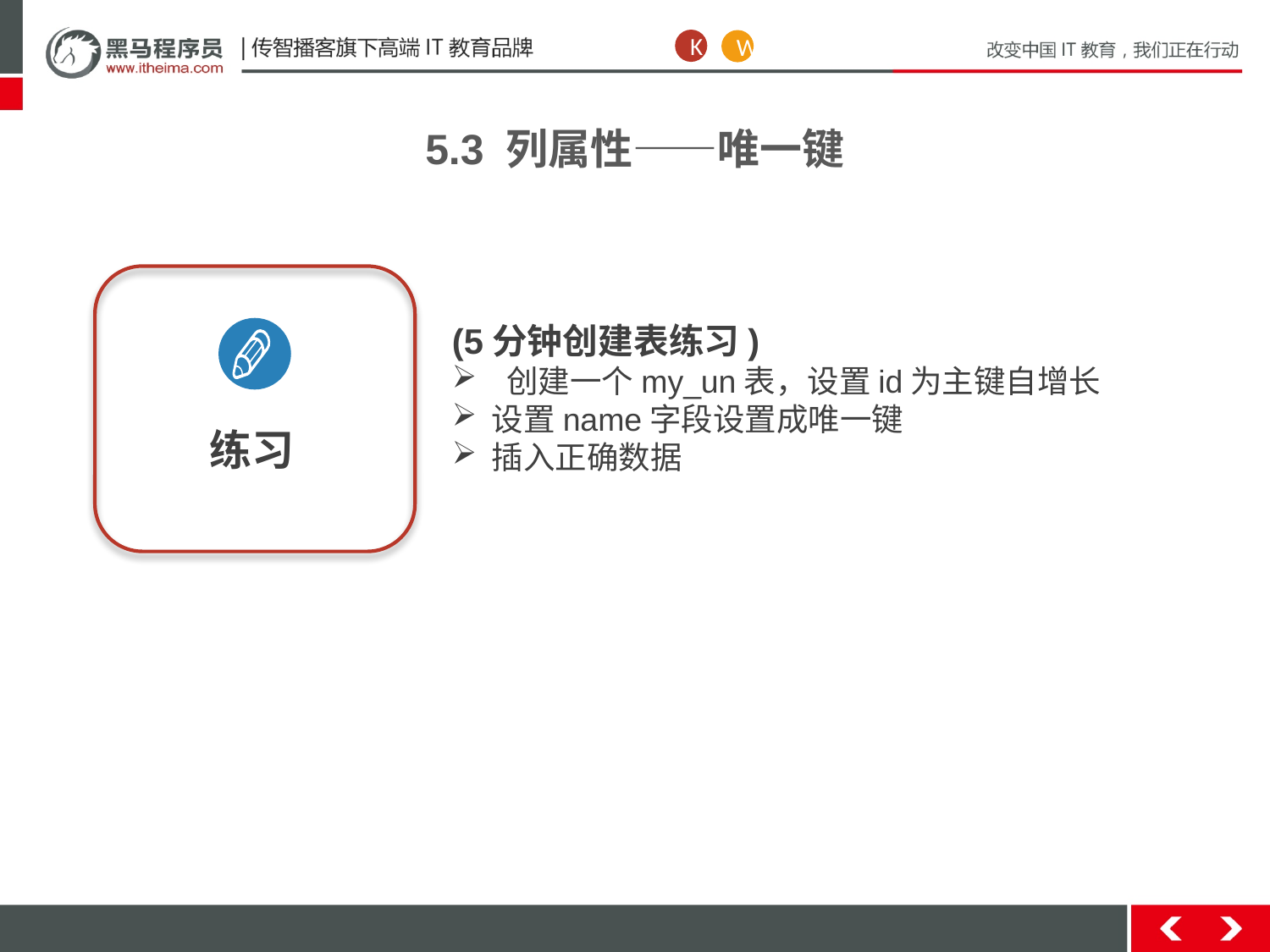

K
W
5.3 列属性——唯一键

练习
(5分钟创建表练习)
 创建一个my_un表，设置id为主键自增长
设置name字段设置成唯一键
插入正确数据